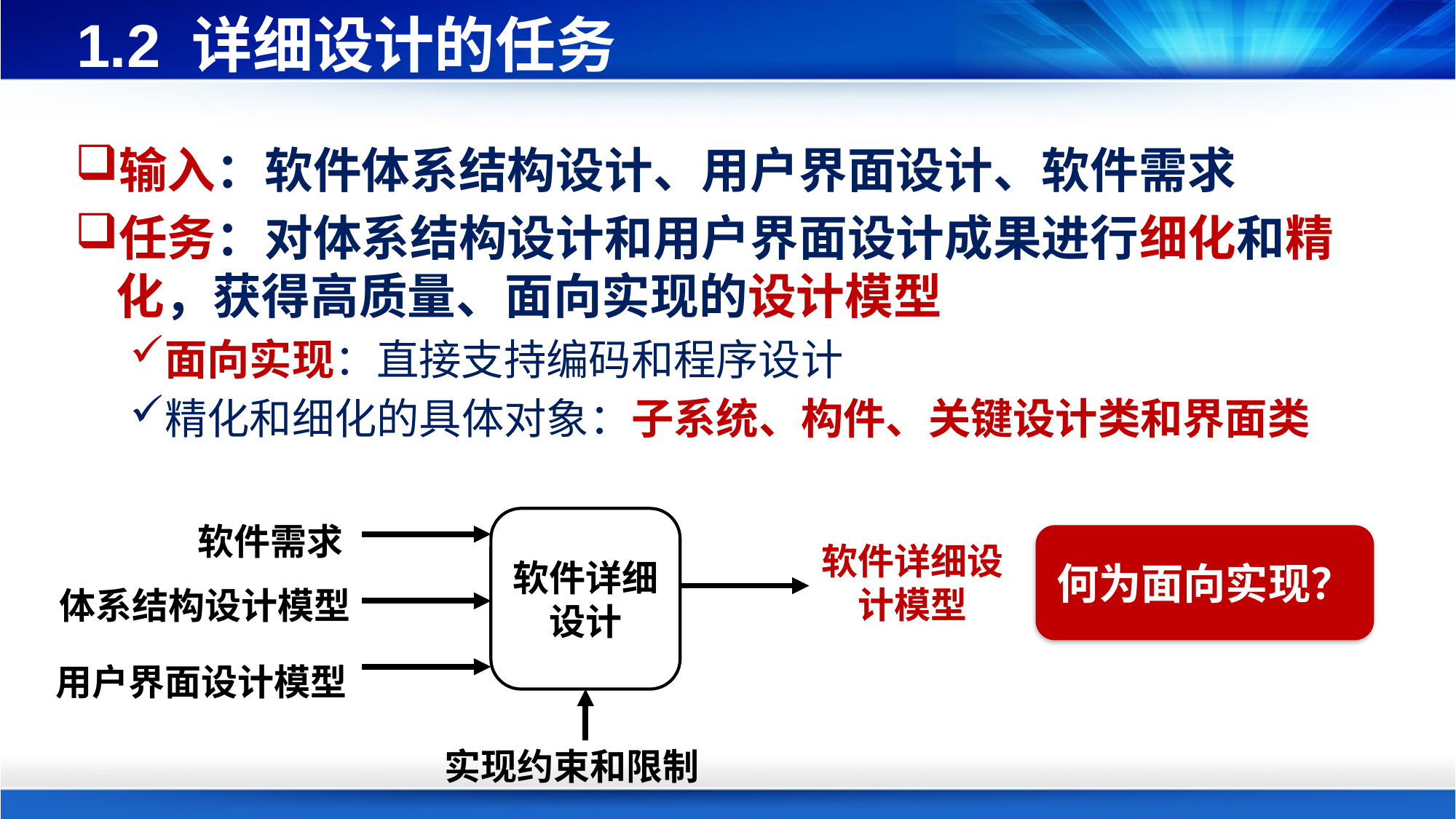

# 1.2 详细设计的任务
输入：软件体系结构设计、用户界面设计、软件需求
任务：对体系结构设计和用户界面设计成果进行细化和精化，获得高质量、面向实现的设计模型
面向实现：直接支持编码和程序设计
精化和细化的具体对象：子系统、构件、关键设计类和界面类
软件详细
设计
软件需求
何为面向实现？
软件详细设计模型
体系结构设计模型
用户界面设计模型
实现约束和限制